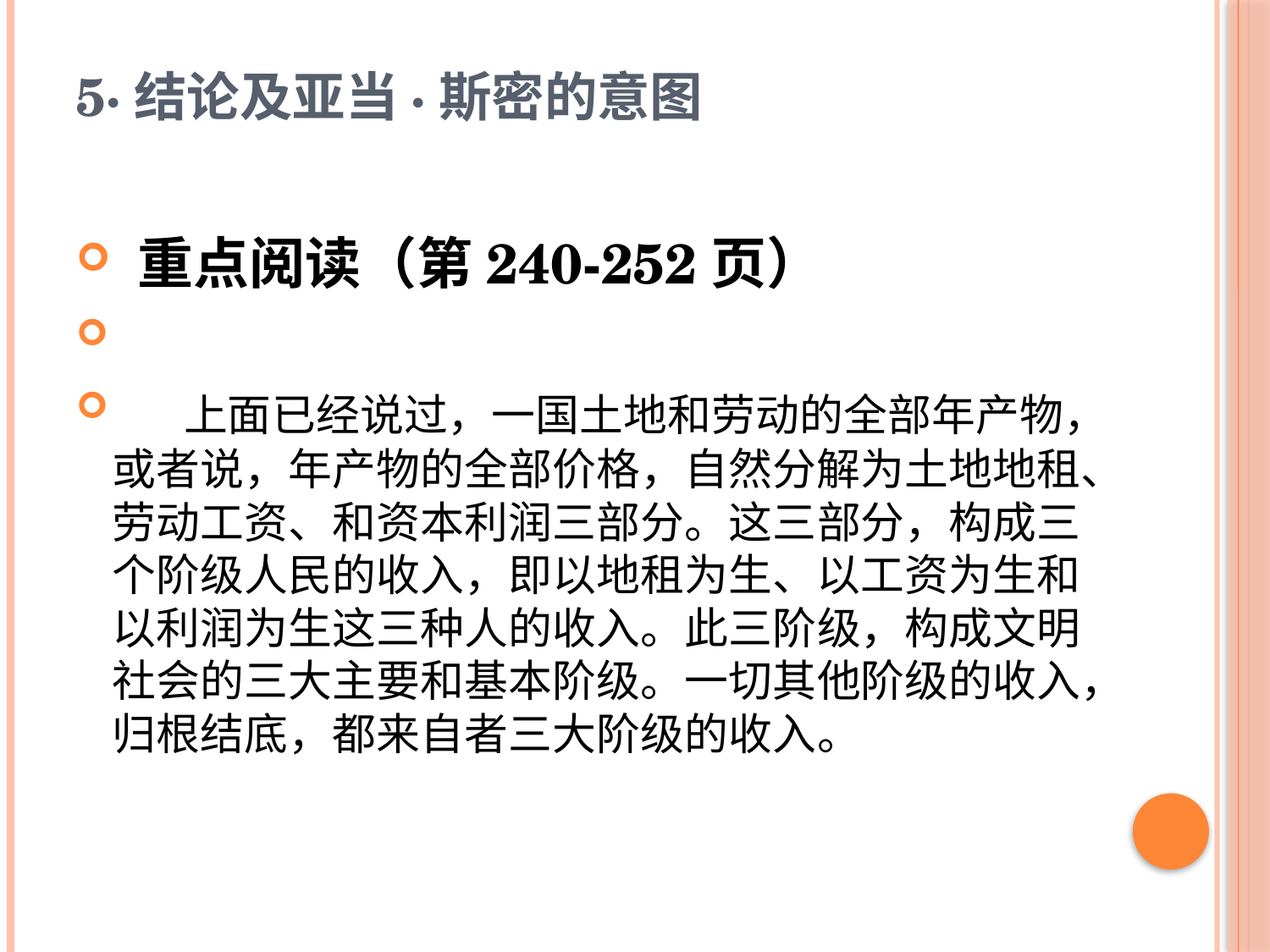

# 5·结论及亚当·斯密的意图
 重点阅读（第240-252页）

     上面已经说过，一国土地和劳动的全部年产物，或者说，年产物的全部价格，自然分解为土地地租、劳动工资、和资本利润三部分。这三部分，构成三个阶级人民的收入，即以地租为生、以工资为生和以利润为生这三种人的收入。此三阶级，构成文明社会的三大主要和基本阶级。一切其他阶级的收入，归根结底，都来自者三大阶级的收入。